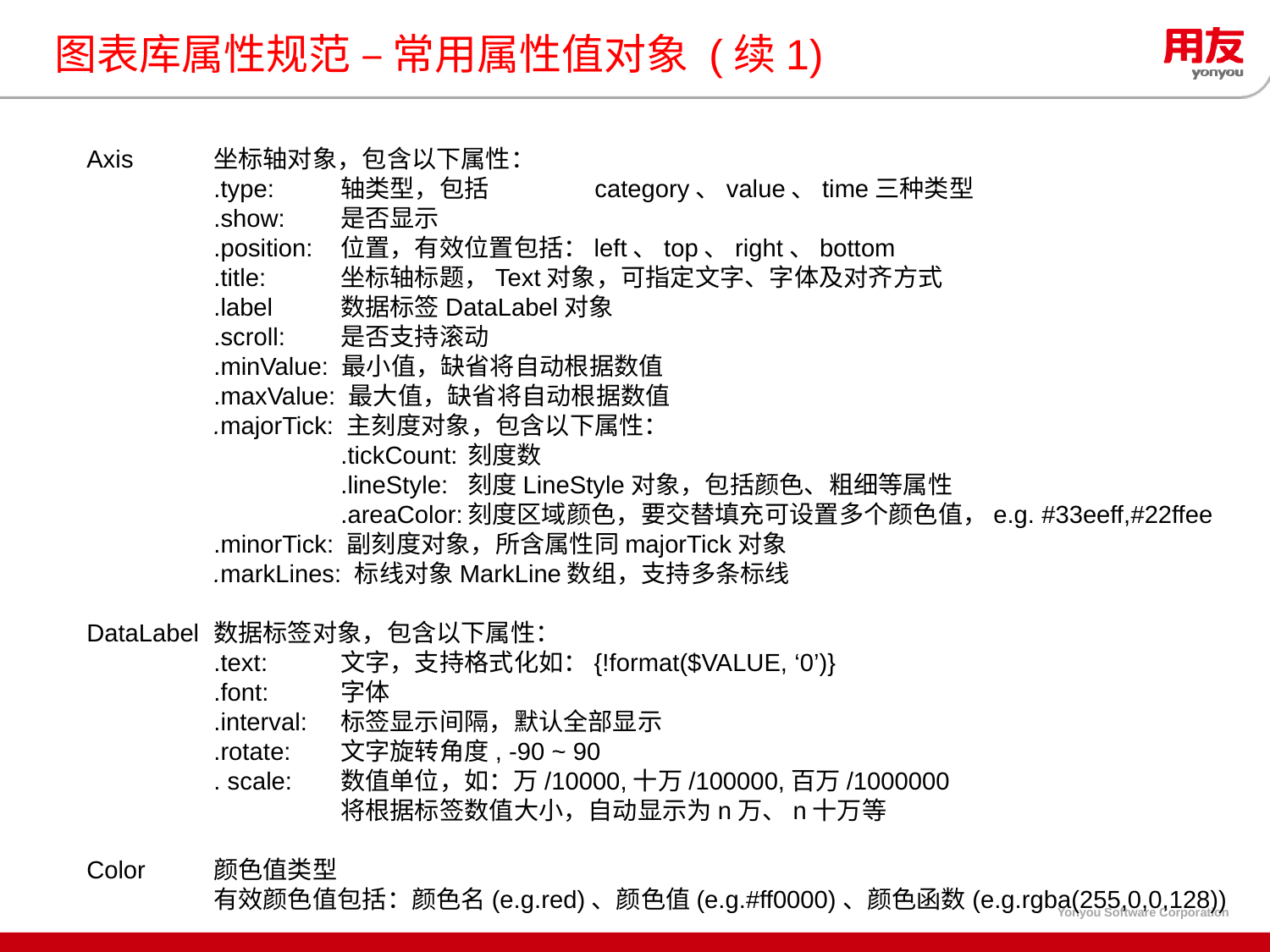

# 图表库属性规范 – 常用属性值对象 (续1)
Axis	坐标轴对象，包含以下属性：
	.type:	轴类型，包括	category、value、time三种类型
	.show:	是否显示
	.position:	位置，有效位置包括：left、top、right、bottom
	.title:	坐标轴标题，Text对象，可指定文字、字体及对齐方式
	.label	数据标签DataLabel对象
	.scroll: 	是否支持滚动
	.minValue: 最小值，缺省将自动根据数值
	.maxValue: 最大值，缺省将自动根据数值
	.majorTick: 主刻度对象，包含以下属性：
		.tickCount:	刻度数
		.lineStyle:	刻度LineStyle对象，包括颜色、粗细等属性
		.areaColor:	刻度区域颜色，要交替填充可设置多个颜色值，e.g. #33eeff,#22ffee
	.minorTick: 副刻度对象，所含属性同majorTick对象
	.markLines: 标线对象MarkLine数组，支持多条标线

DataLabel	数据标签对象，包含以下属性：
	.text:	文字，支持格式化如：{!format($VALUE, ‘0’)}
	.font:	字体
	.interval:	标签显示间隔，默认全部显示
	.rotate:	文字旋转角度, -90 ~ 90
	. scale:	数值单位，如：万/10000,十万/100000,百万/1000000
		将根据标签数值大小，自动显示为n万、n十万等

Color	颜色值类型
	有效颜色值包括：颜色名(e.g.red)、颜色值(e.g.#ff0000)、颜色函数(e.g.rgba(255,0,0,128))